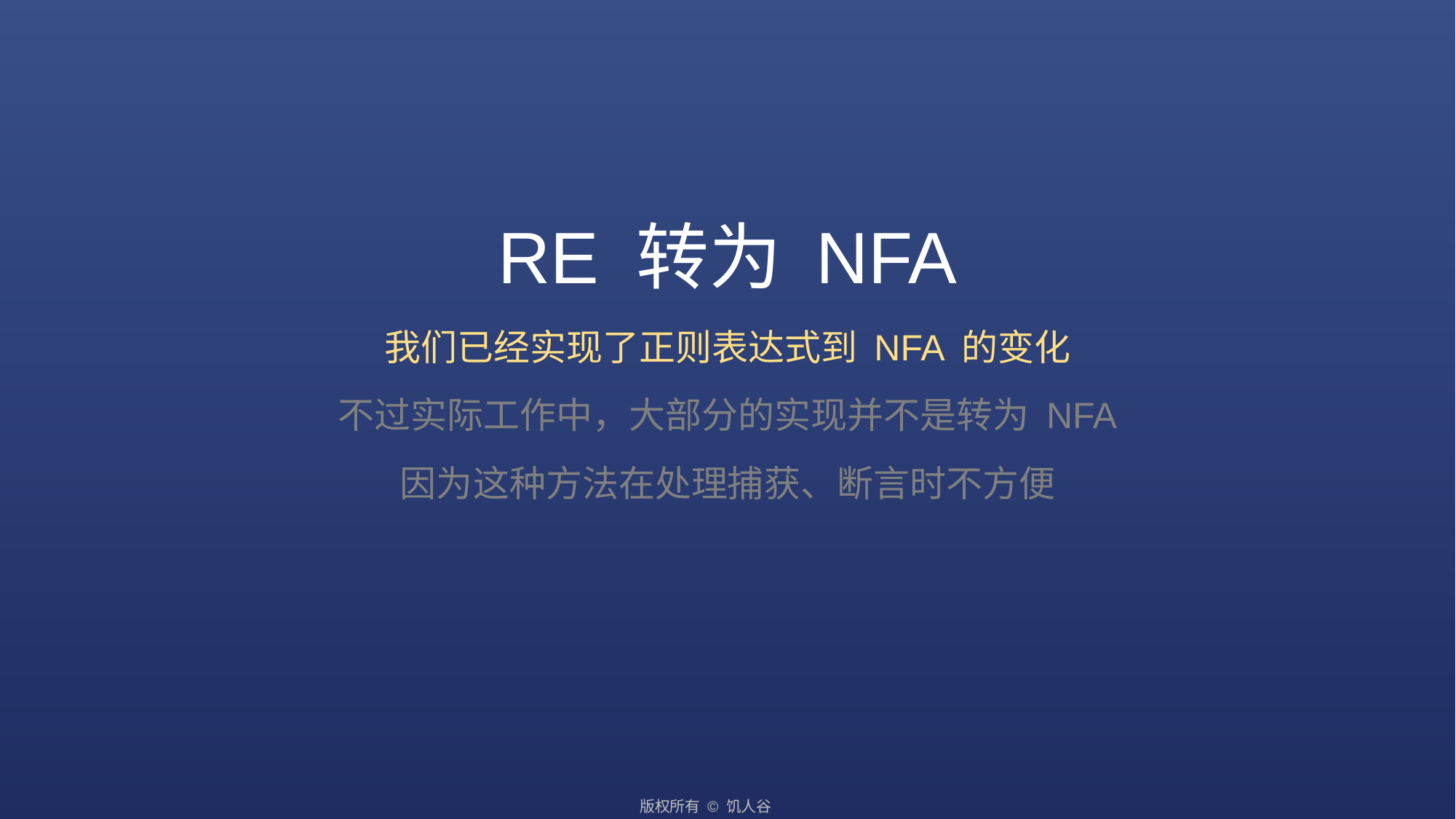

# RE 转为 NFA
我们已经实现了正则表达式到 NFA 的变化
不过实际工作中，大部分的实现并不是转为 NFA
因为这种方法在处理捕获、断言时不方便